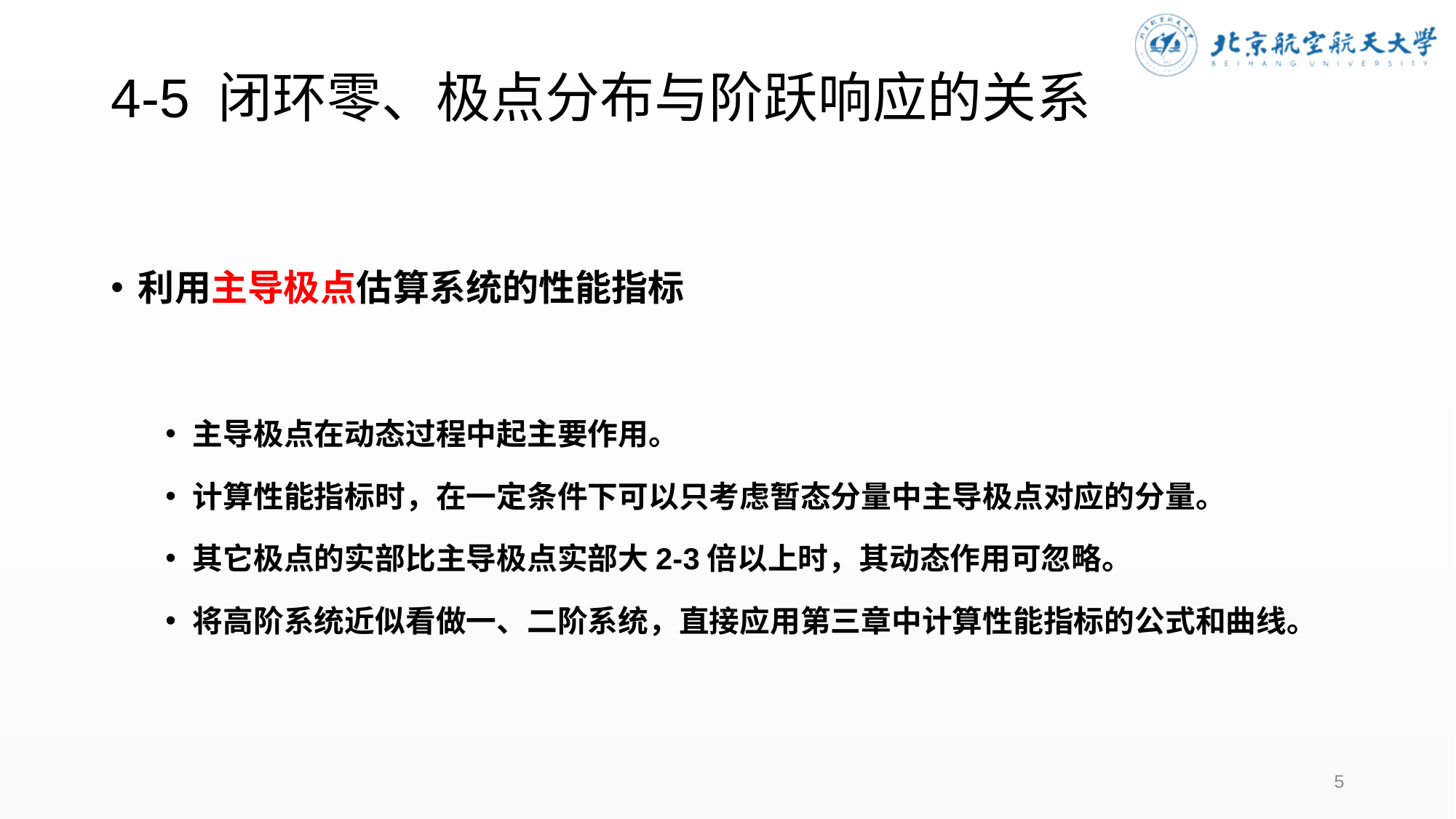

# 4-5 闭环零、极点分布与阶跃响应的关系
利用主导极点估算系统的性能指标

主导极点在动态过程中起主要作用。
计算性能指标时，在一定条件下可以只考虑暂态分量中主导极点对应的分量。
其它极点的实部比主导极点实部大2-3倍以上时，其动态作用可忽略。
将高阶系统近似看做一、二阶系统，直接应用第三章中计算性能指标的公式和曲线。

5